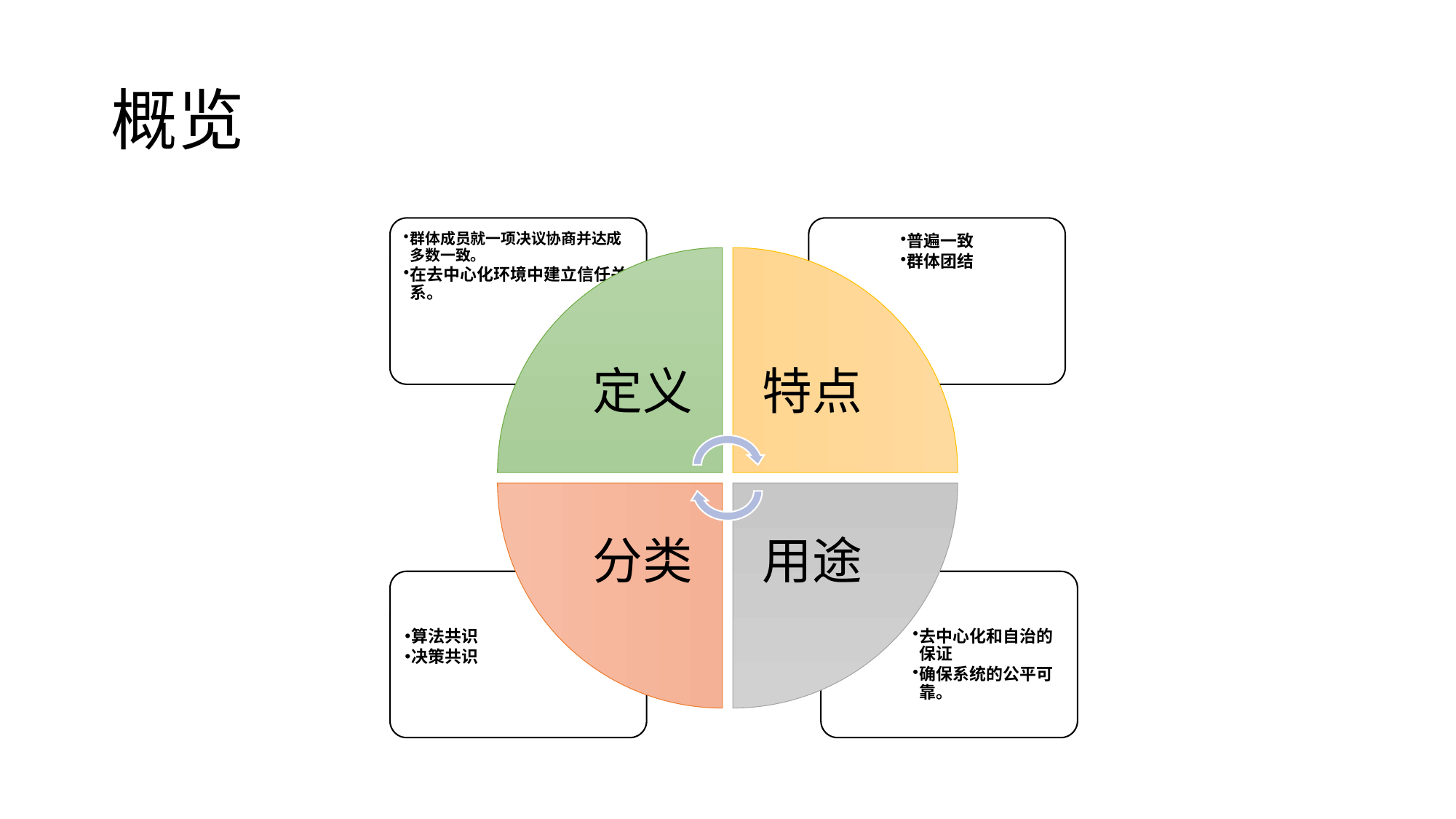

# 概览
去中心化和自治的保证
确保系统的公平可靠。
算法共识
决策共识
普遍一致
群体团结
群体成员就一项决议协商并达成多数一致。
在去中心化环境中建立信任关系。
定义
特点
用途
分类